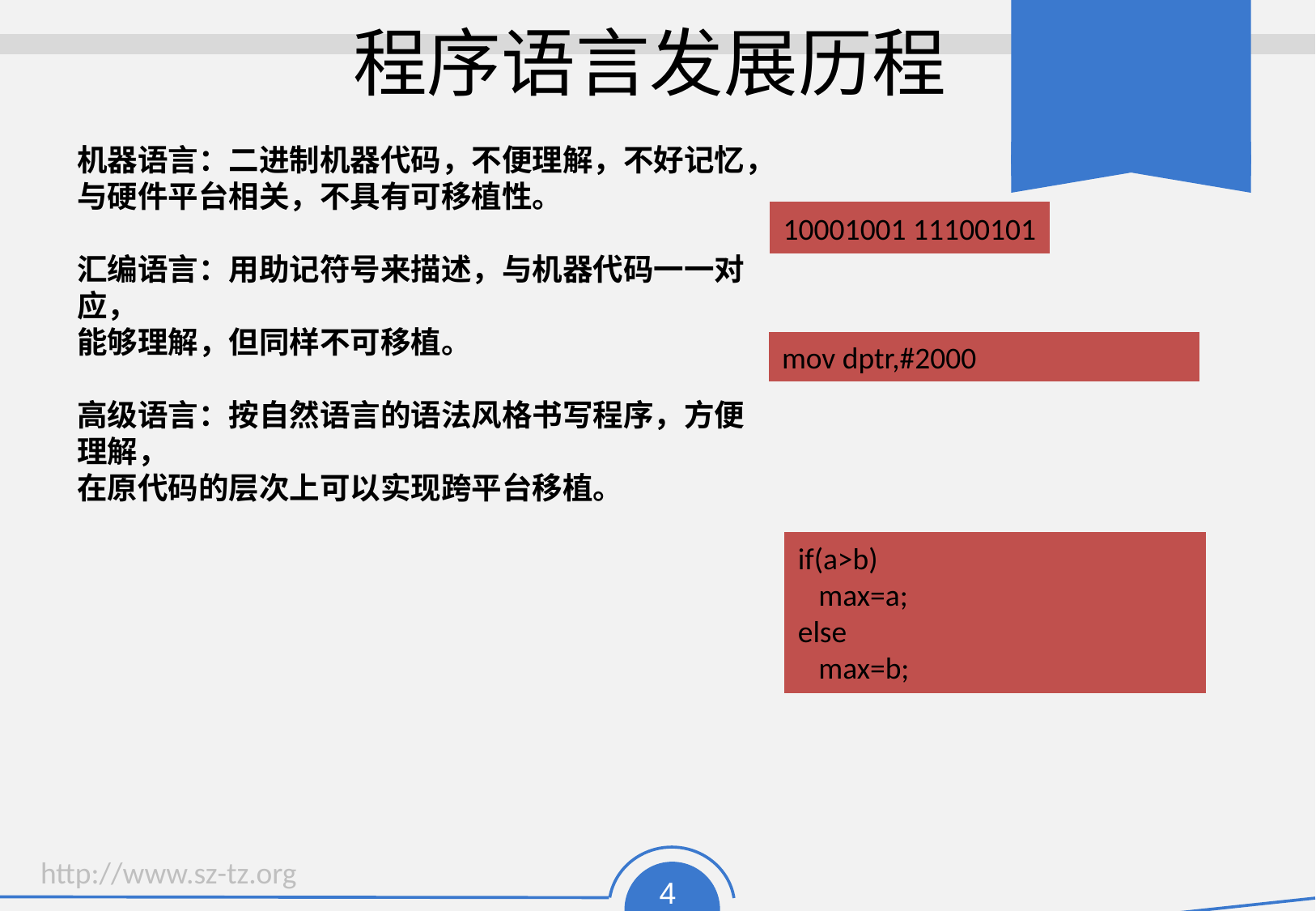

# 程序语言发展历程
机器语言：二进制机器代码，不便理解，不好记忆，
与硬件平台相关，不具有可移植性。

汇编语言：用助记符号来描述，与机器代码一一对应，
能够理解，但同样不可移植。

高级语言：按自然语言的语法风格书写程序，方便理解，
在原代码的层次上可以实现跨平台移植。

10001001 11100101
mov dptr,#2000
if(a>b)
   max=a;
else
   max=b;